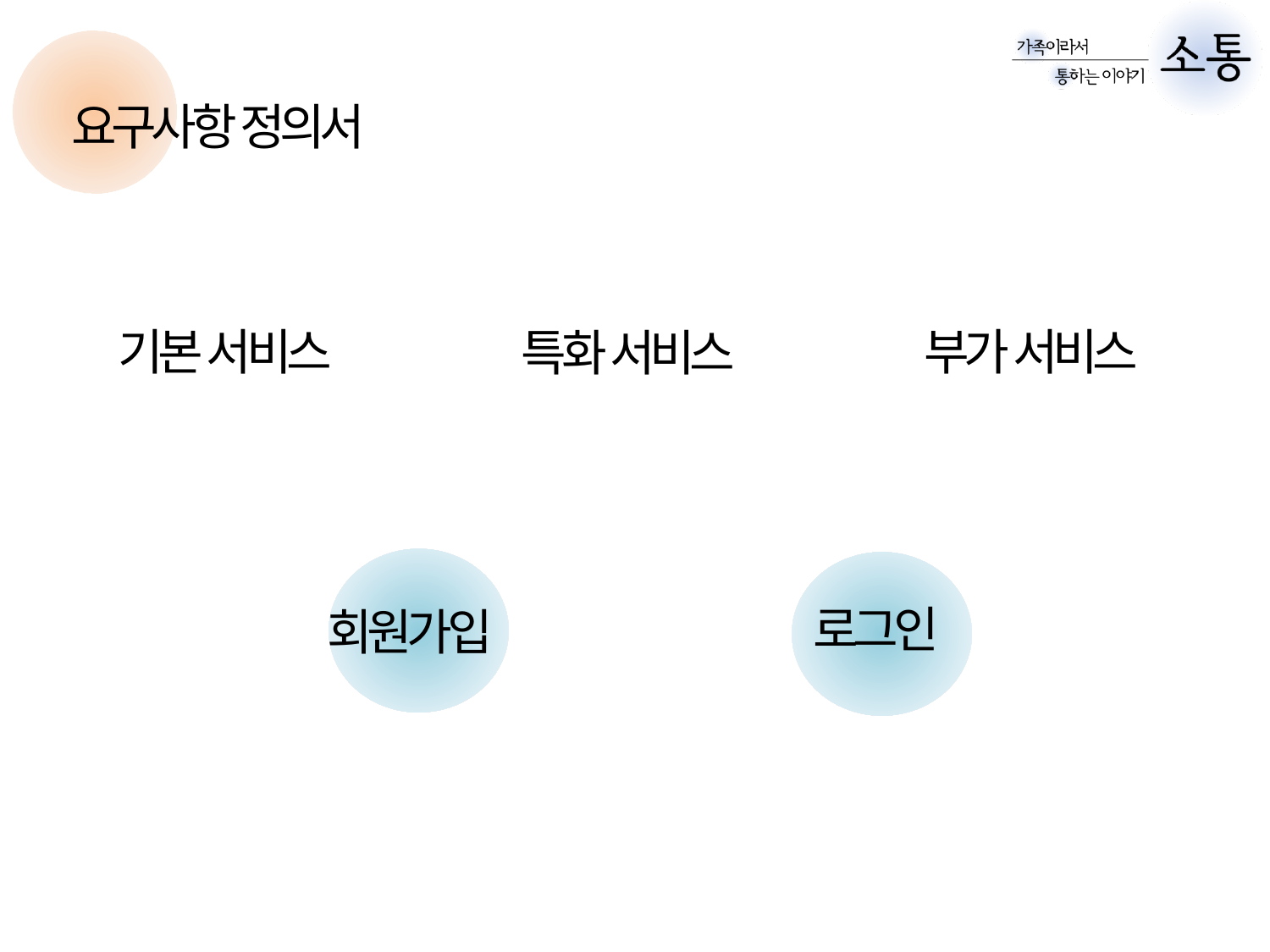

요구사항 정의서
기본 서비스
부가 서비스
특화 서비스

회원가입

로그인